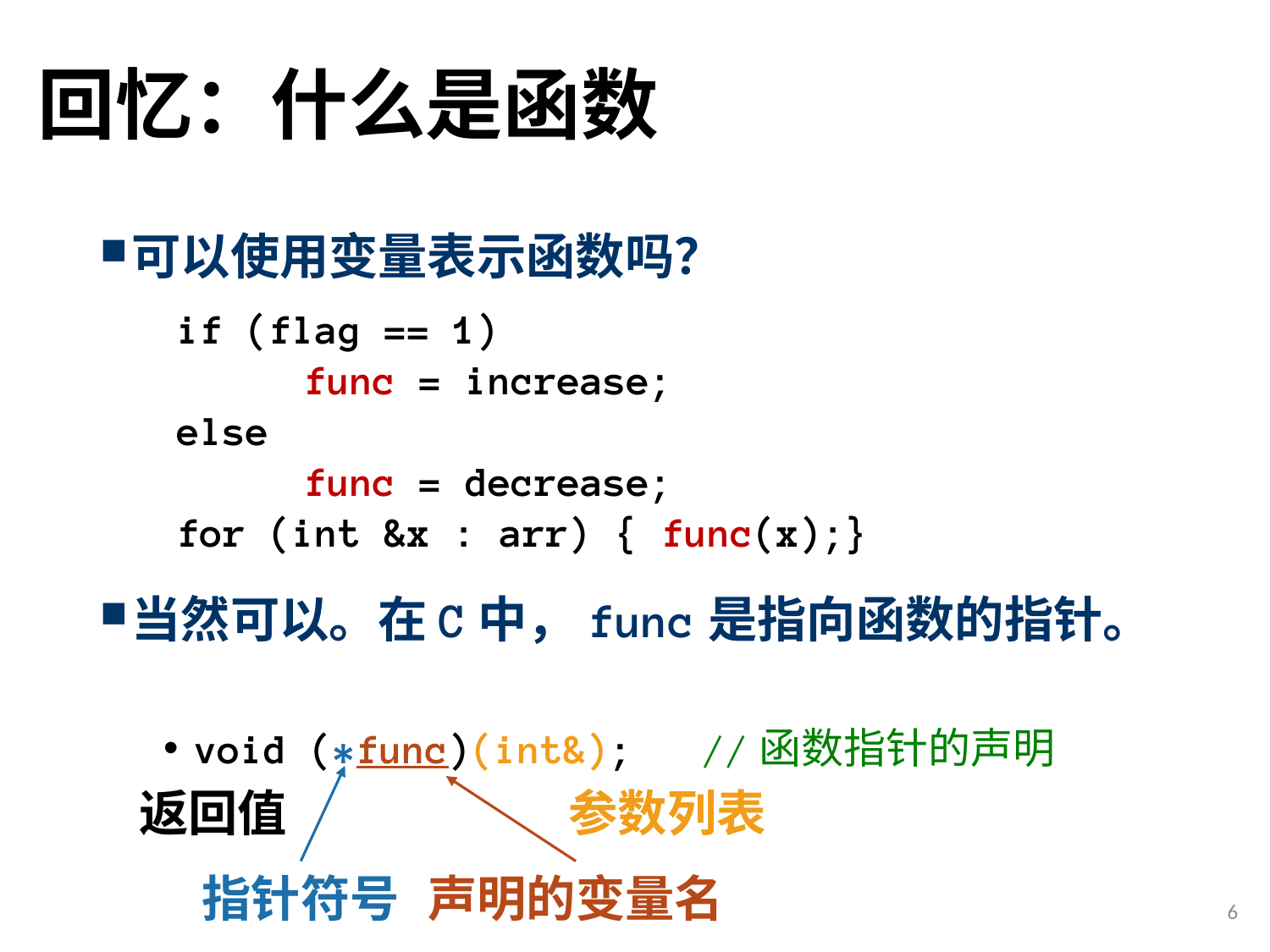

# 回忆：什么是函数
可以使用变量表示函数吗？

当然可以。在C中，func是指向函数的指针。

void (*func)(int&);   //函数指针的声明
if (flag == 1)
	func = increase;
else
	func = decrease;
for (int &x : arr) { func(x);}
返回值
参数列表
指针符号
声明的变量名
6